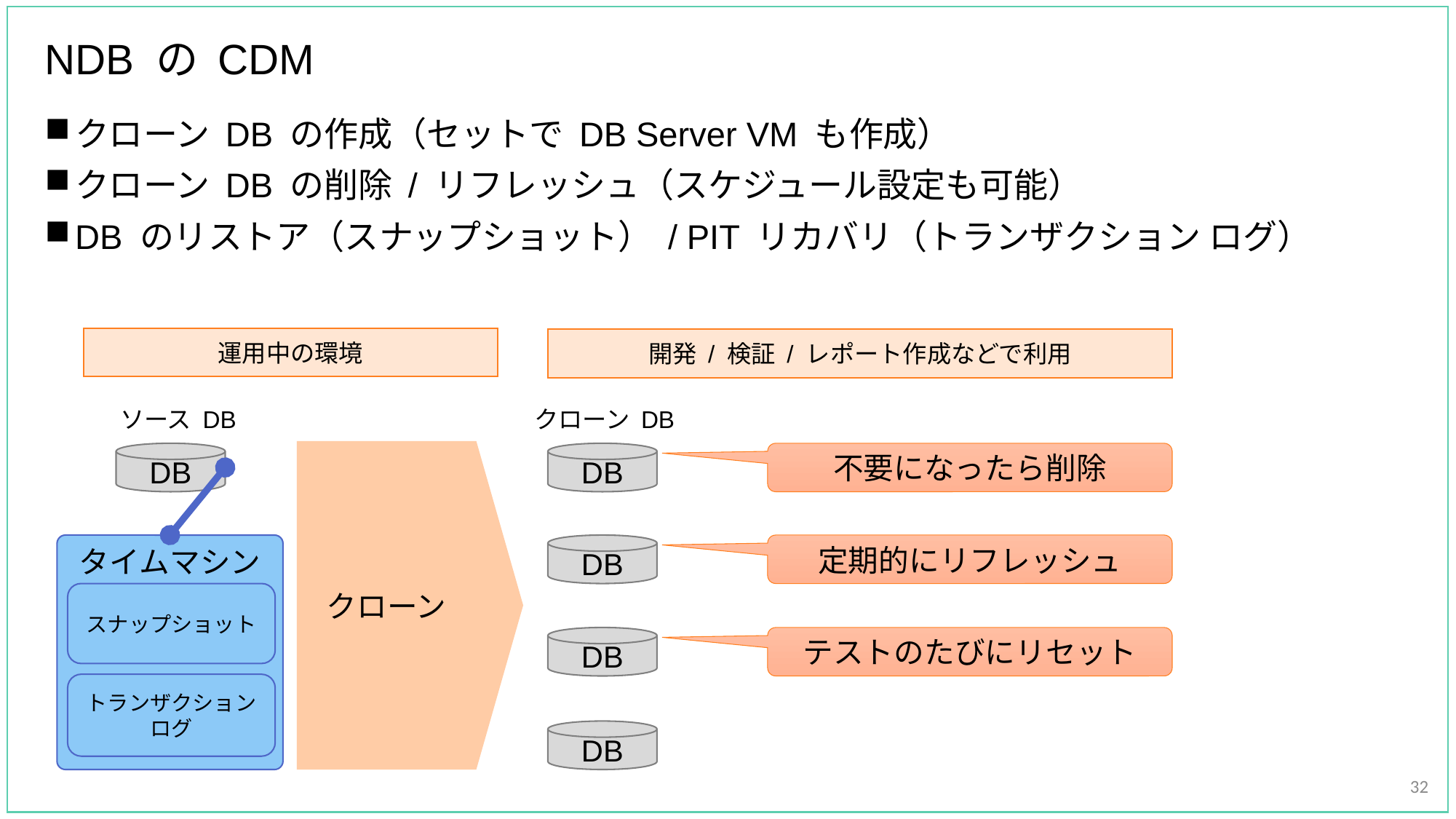

# NDB の CDM
クローン DB の作成（セットで DB Server VM も作成）
クローン DB の削除 / リフレッシュ（スケジュール設定も可能）
DB のリストア（スナップショット） / PIT リカバリ（トランザクション ログ）

運用中の環境
開発 / 検証 / レポート作成などで利用
クローン DB
ソース DB
クローン
DB
不要になったら削除
DB
タイムマシン
定期的にリフレッシュ
DB
スナップショット
テストのたびにリセット
DB
トランザクション
ログ
DB
32